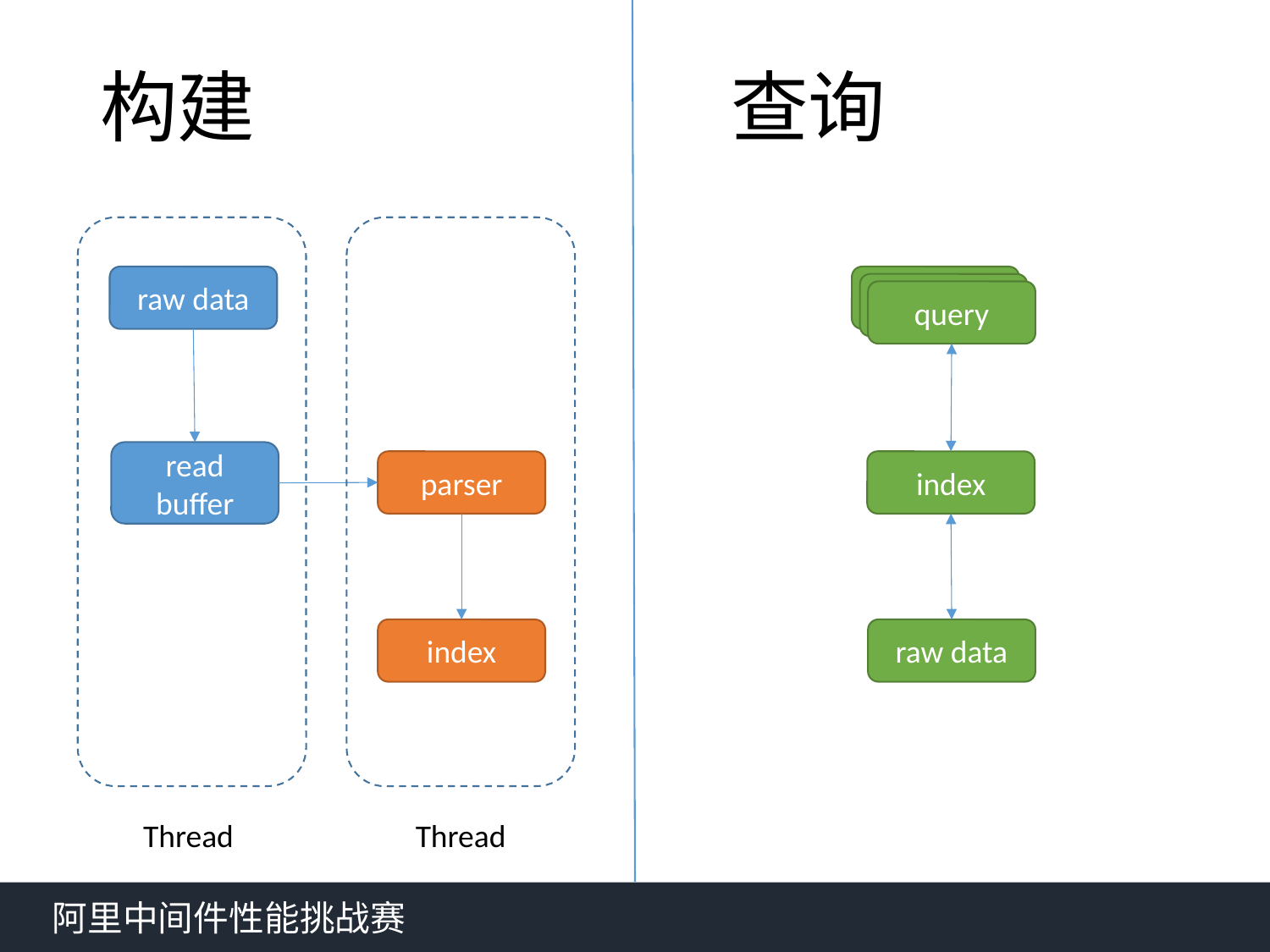

# 构建
查询

raw data
read buffer
parser
index
Thread
Thread
query
query
query
index
raw data